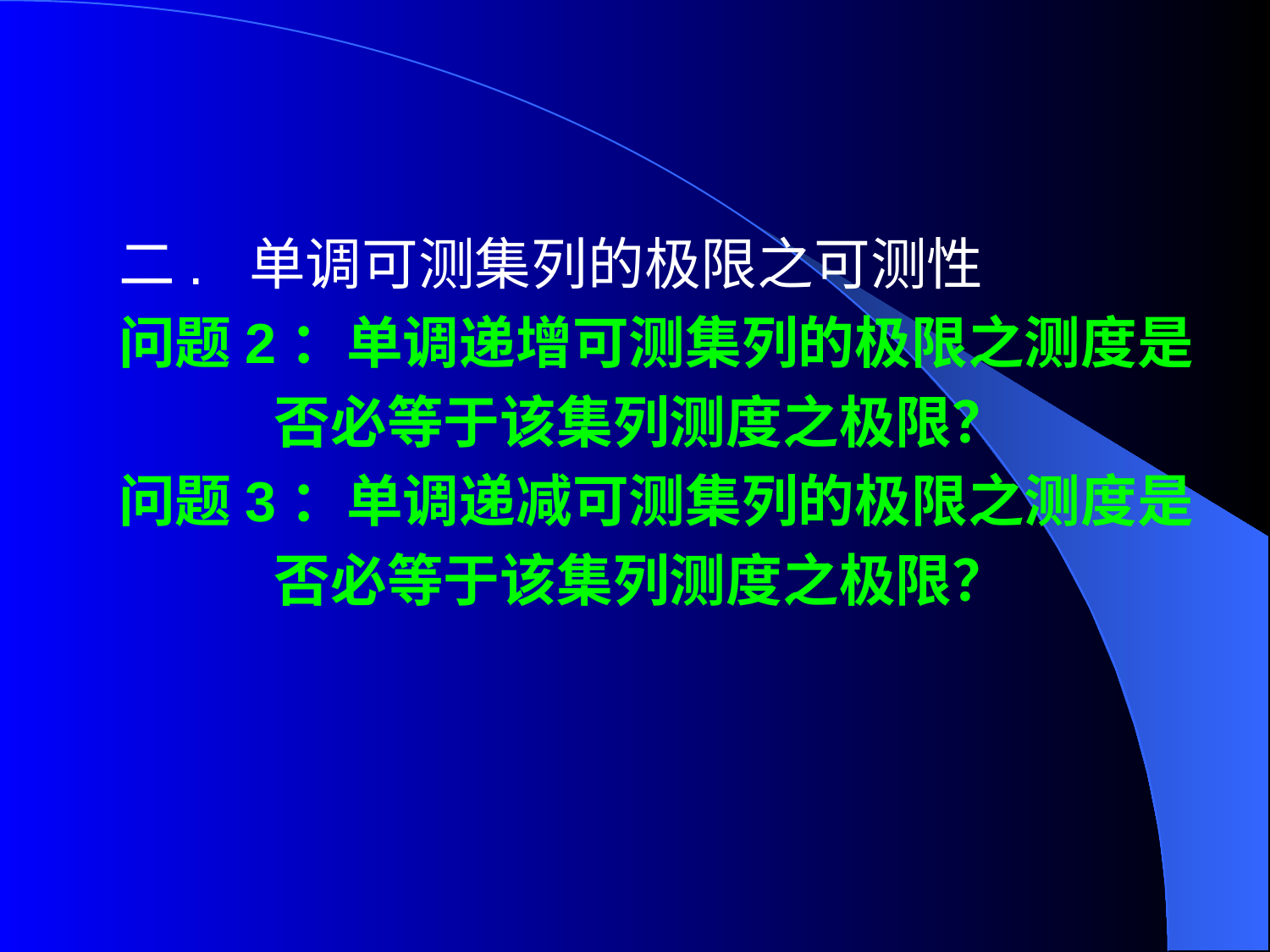

二.  单调可测集列的极限之可测性
问题2：单调递增可测集列的极限之测度是
           否必等于该集列测度之极限？
问题3：单调递减可测集列的极限之测度是
           否必等于该集列测度之极限？